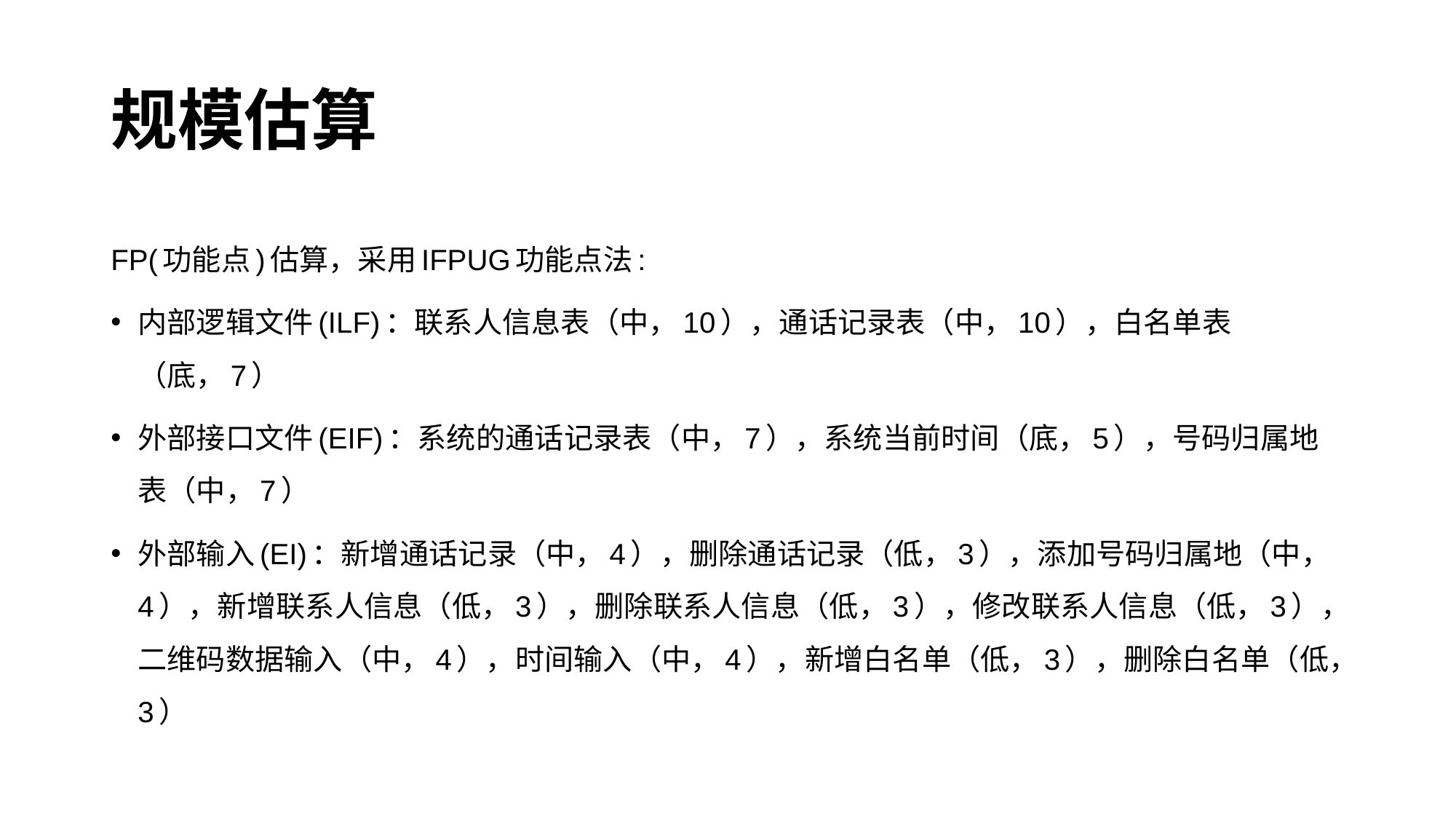

# 规模估算
FP(功能点)估算，采用IFPUG功能点法:
内部逻辑文件(ILF)：联系人信息表（中，10），通话记录表（中，10），白名单表（底，7）
外部接口文件(EIF)：系统的通话记录表（中，7），系统当前时间（底，5），号码归属地表（中，7）
外部输入(EI)：新增通话记录（中，4），删除通话记录（低，3），添加号码归属地（中，4），新增联系人信息（低，3），删除联系人信息（低，3），修改联系人信息（低，3），二维码数据输入（中，4），时间输入（中，4），新增白名单（低，3），删除白名单（低，3）